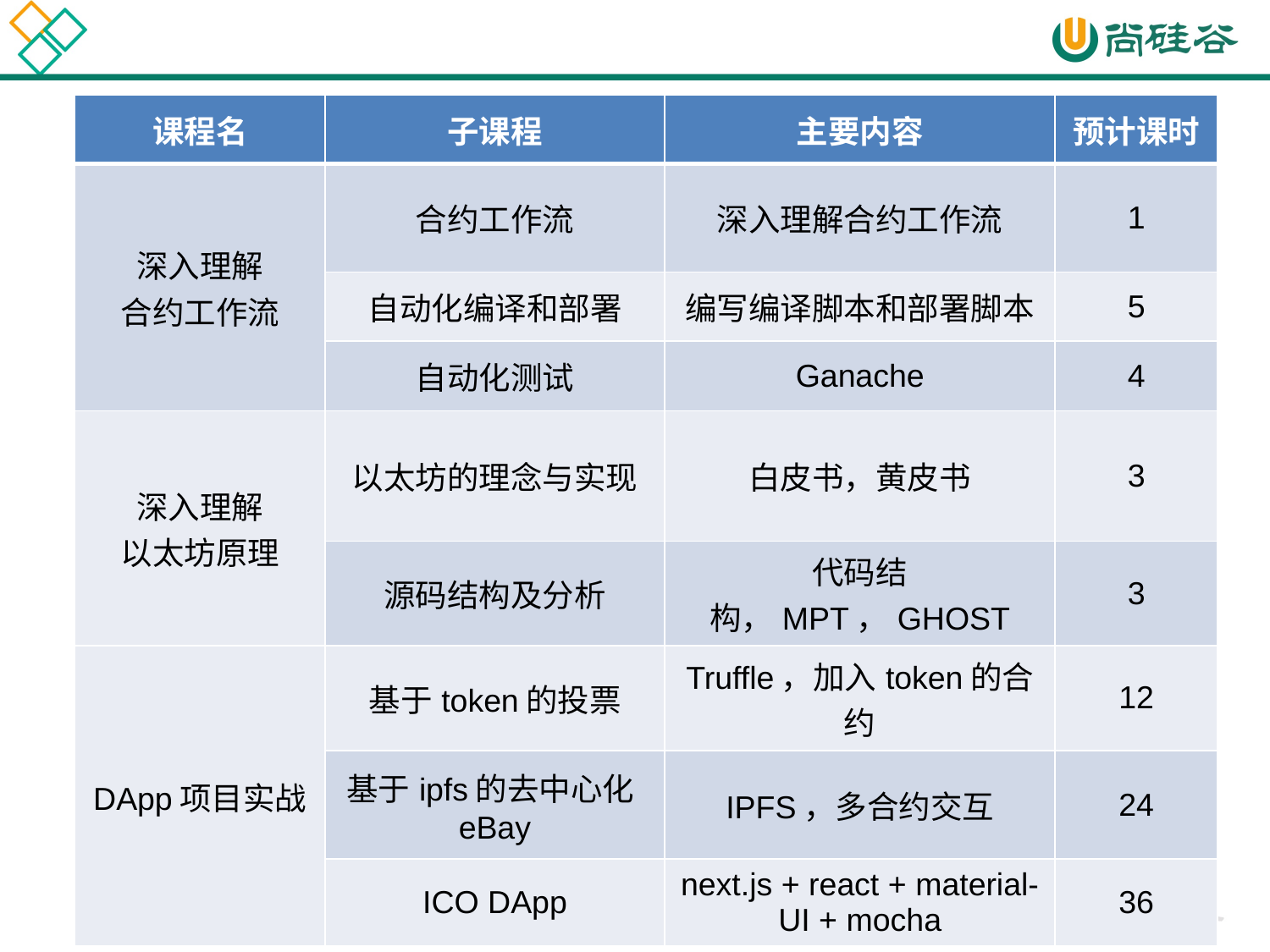

| 课程名 | 子课程 | 主要内容 | 预计课时 |
| --- | --- | --- | --- |
| 深入理解 合约工作流 | 合约工作流 | 深入理解合约工作流 | 1 |
|  | 自动化编译和部署 | 编写编译脚本和部署脚本 | 5 |
|  | 自动化测试 | Ganache | 4 |
| 深入理解 以太坊原理 | 以太坊的理念与实现 | 白皮书，黄皮书 | 3 |
|  | 源码结构及分析 | 代码结构，MPT，GHOST | 3 |
| DApp项目实战 | 基于token的投票 | Truffle，加入token的合约 | 12 |
|  | 基于ipfs的去中心化eBay | IPFS，多合约交互 | 24 |
|  | ICO DApp | next.js + react + material-UI + mocha | 36 |